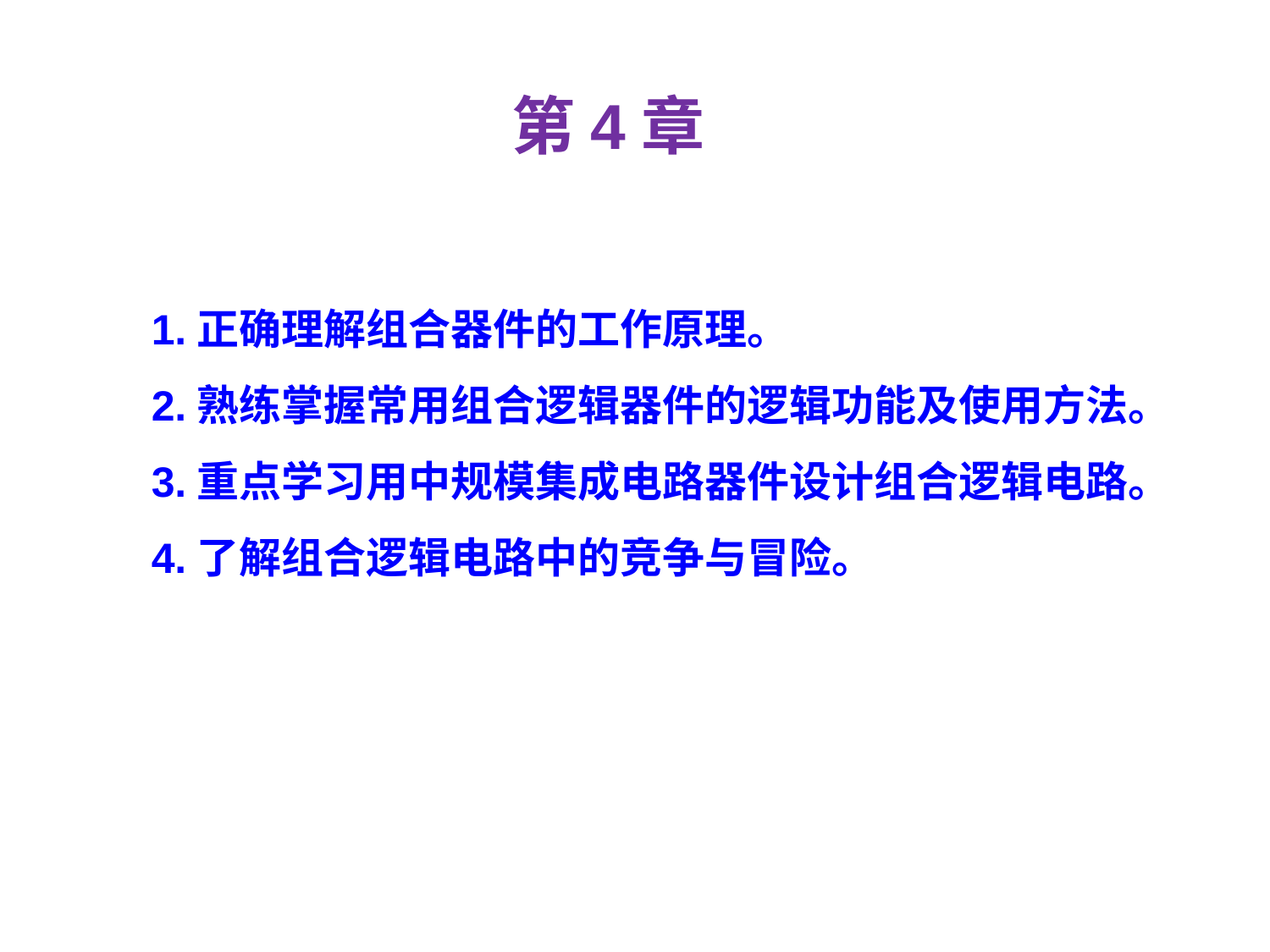

第4章
1.正确理解组合器件的工作原理。
2.熟练掌握常用组合逻辑器件的逻辑功能及使用方法。
3.重点学习用中规模集成电路器件设计组合逻辑电路。
4.了解组合逻辑电路中的竞争与冒险。